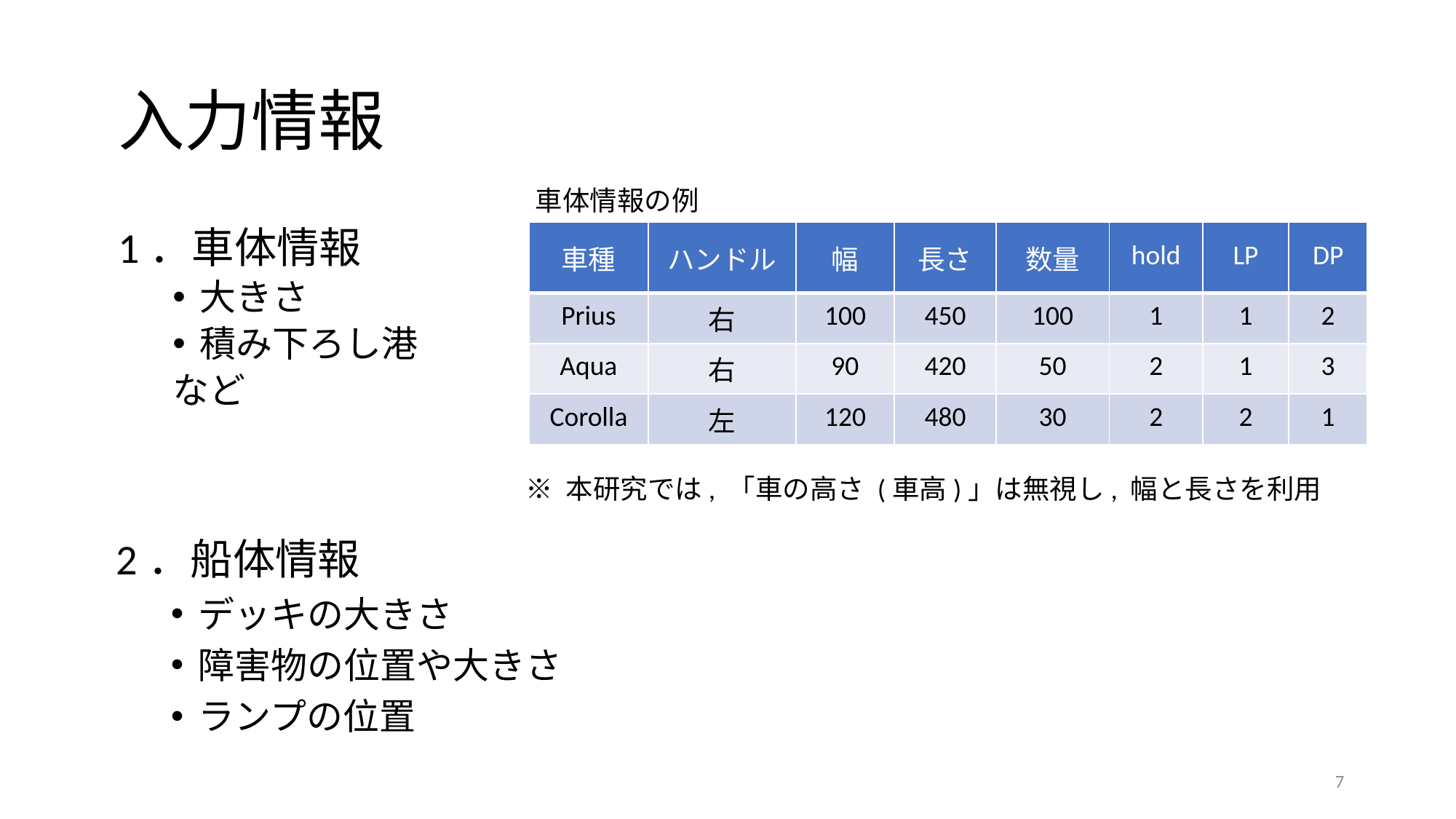

# 入力情報
車体情報の例
1．車体情報
大きさ
積み下ろし港
など

| 車種 | ハンドル | 幅 | 長さ | 数量 | hold | LP | DP |
| --- | --- | --- | --- | --- | --- | --- | --- |
| Prius | 右 | 100 | 450 | 100 | 1 | 1 | 2 |
| Aqua | 右 | 90 | 420 | 50 | 2 | 1 | 3 |
| Corolla | 左 | 120 | 480 | 30 | 2 | 2 | 1 |
※ 本研究では, 「車の高さ (車高)」は無視し, 幅と長さを利用
2．船体情報
デッキの大きさ
障害物の位置や大きさ
ランプの位置
7